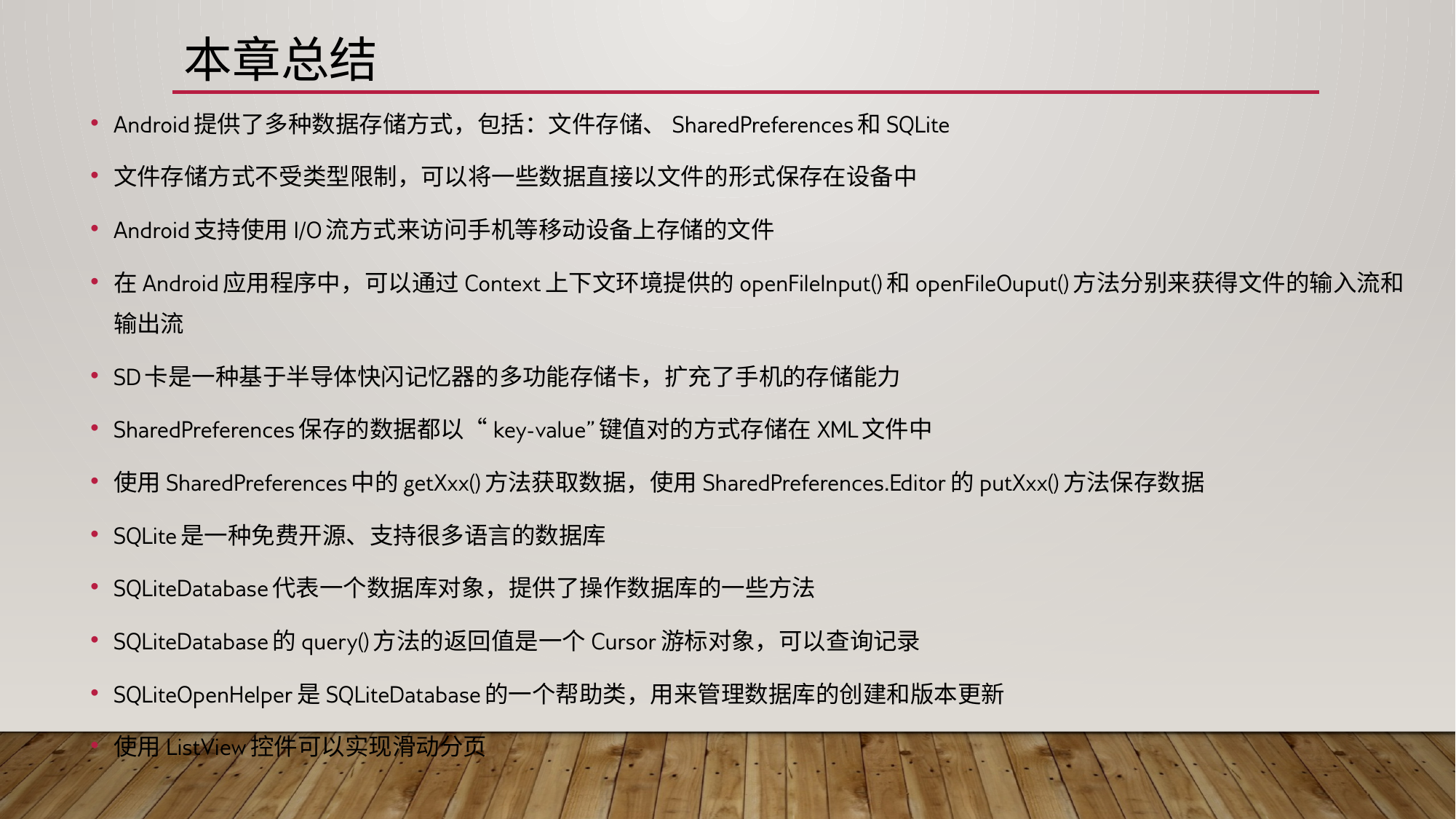

# 本章总结
Android提供了多种数据存储方式，包括：文件存储、SharedPreferences和SQLite
文件存储方式不受类型限制，可以将一些数据直接以文件的形式保存在设备中
Android支持使用I/O流方式来访问手机等移动设备上存储的文件
在Android应用程序中，可以通过Context上下文环境提供的openFileInput()和openFileOuput()方法分别来获得文件的输入流和输出流
SD卡是一种基于半导体快闪记忆器的多功能存储卡，扩充了手机的存储能力
SharedPreferences保存的数据都以“key-value”键值对的方式存储在XML文件中
使用SharedPreferences中的getXxx()方法获取数据，使用SharedPreferences.Editor的putXxx()方法保存数据
SQLite是一种免费开源、支持很多语言的数据库
SQLiteDatabase代表一个数据库对象，提供了操作数据库的一些方法
SQLiteDatabase的query()方法的返回值是一个Cursor游标对象，可以查询记录
SQLiteOpenHelper是SQLiteDatabase的一个帮助类，用来管理数据库的创建和版本更新
使用ListView控件可以实现滑动分页